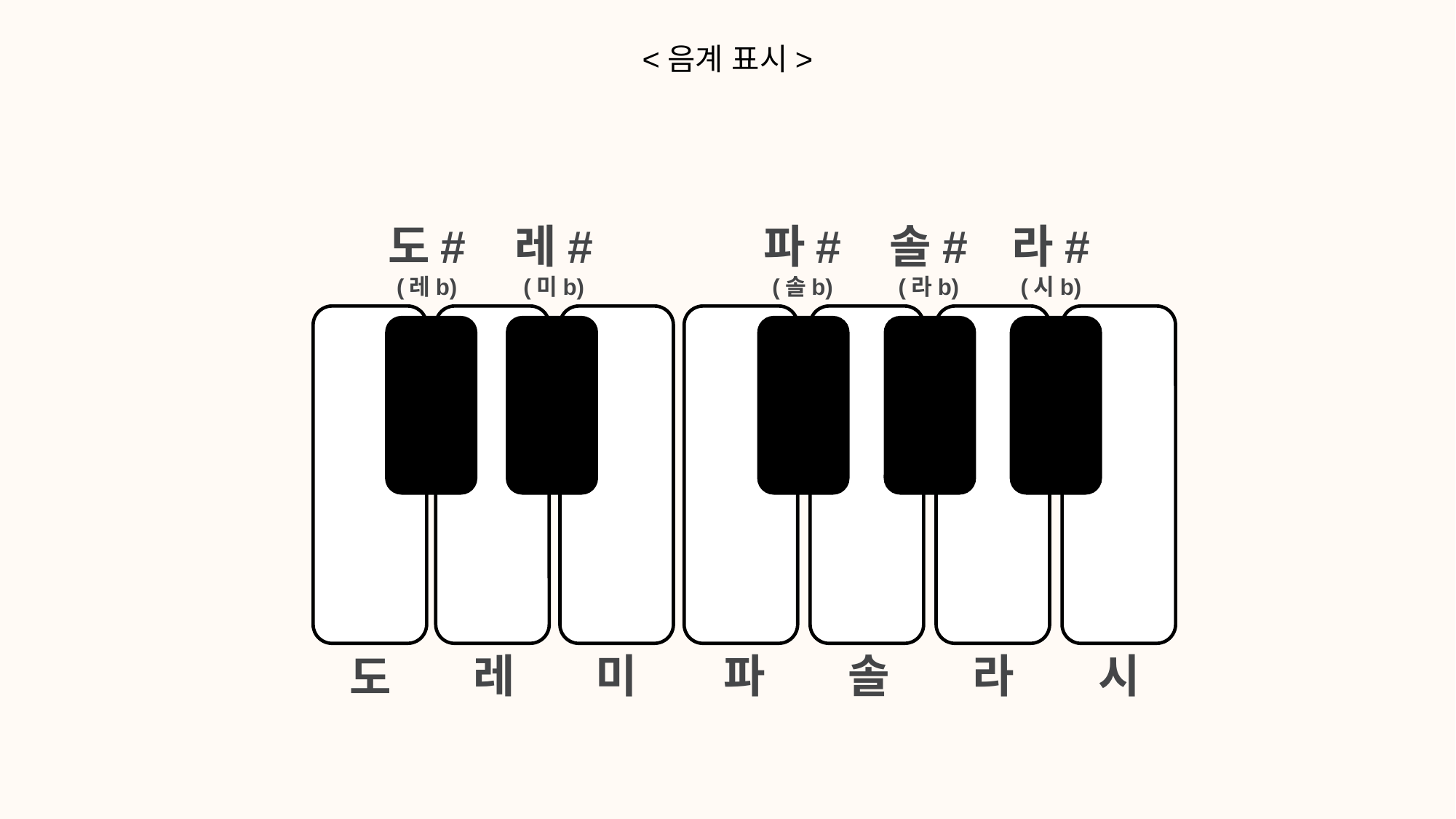

<음계 표시>
도#
(레b)
파#
(솔b)
라#
(시b)
레#
(미b)
솔#
(라b)

레
미
솔
라
시
파
도